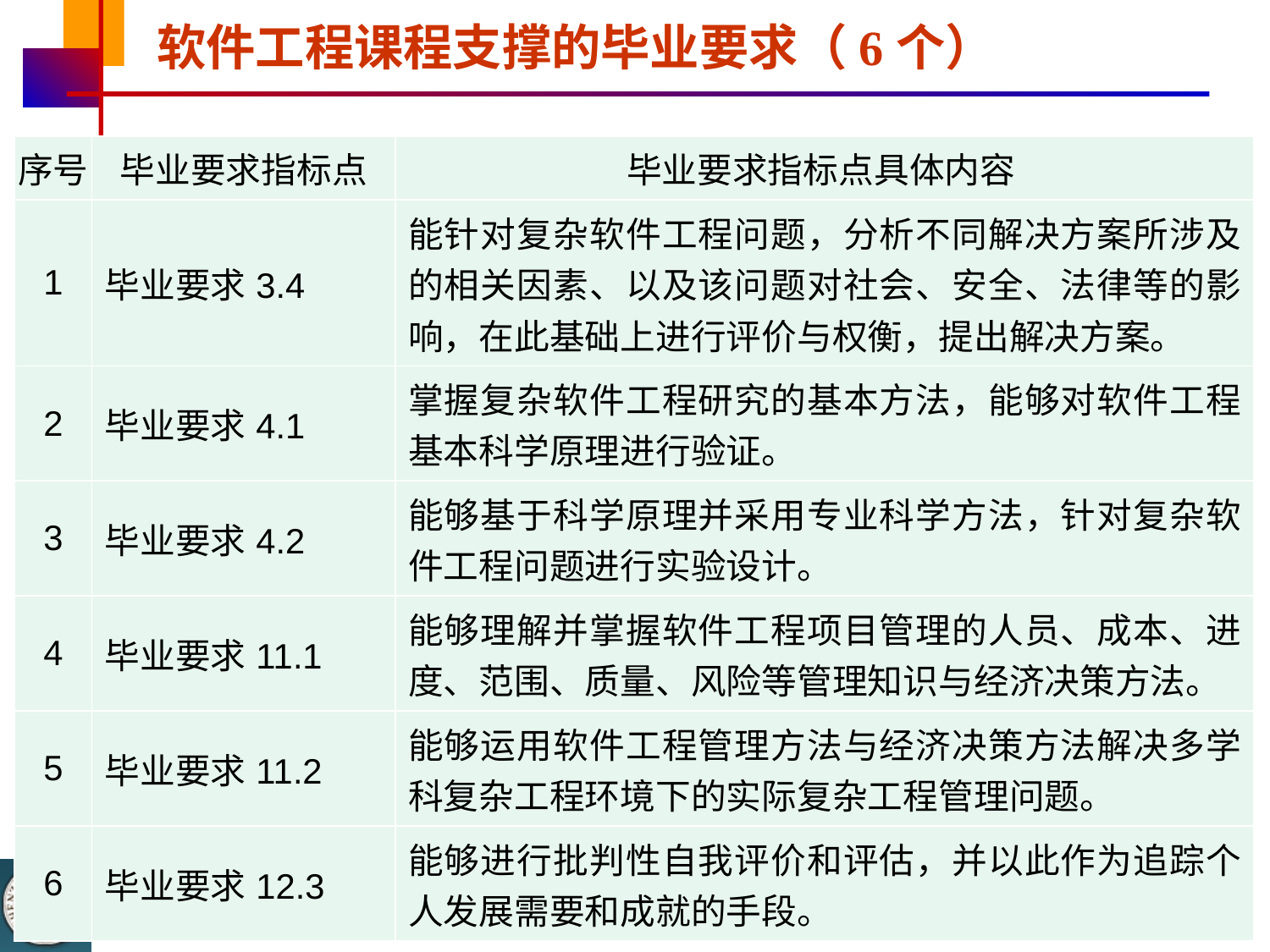

# 软件工程课程支撑的毕业要求（6个）
| 序号 | 毕业要求指标点 | 毕业要求指标点具体内容 |
| --- | --- | --- |
| 1 | 毕业要求3.4 | 能针对复杂软件工程问题，分析不同解决方案所涉及的相关因素、以及该问题对社会、安全、法律等的影响，在此基础上进行评价与权衡，提出解决方案。 |
| 2 | 毕业要求4.1 | 掌握复杂软件工程研究的基本方法，能够对软件工程基本科学原理进行验证。 |
| 3 | 毕业要求4.2 | 能够基于科学原理并采用专业科学方法，针对复杂软件工程问题进行实验设计。 |
| 4 | 毕业要求11.1 | 能够理解并掌握软件工程项目管理的人员、成本、进度、范围、质量、风险等管理知识与经济决策方法。 |
| 5 | 毕业要求11.2 | 能够运用软件工程管理方法与经济决策方法解决多学科复杂工程环境下的实际复杂工程管理问题。 |
| 6 | 毕业要求12.3 | 能够进行批判性自我评价和评估，并以此作为追踪个人发展需要和成就的手段。 |